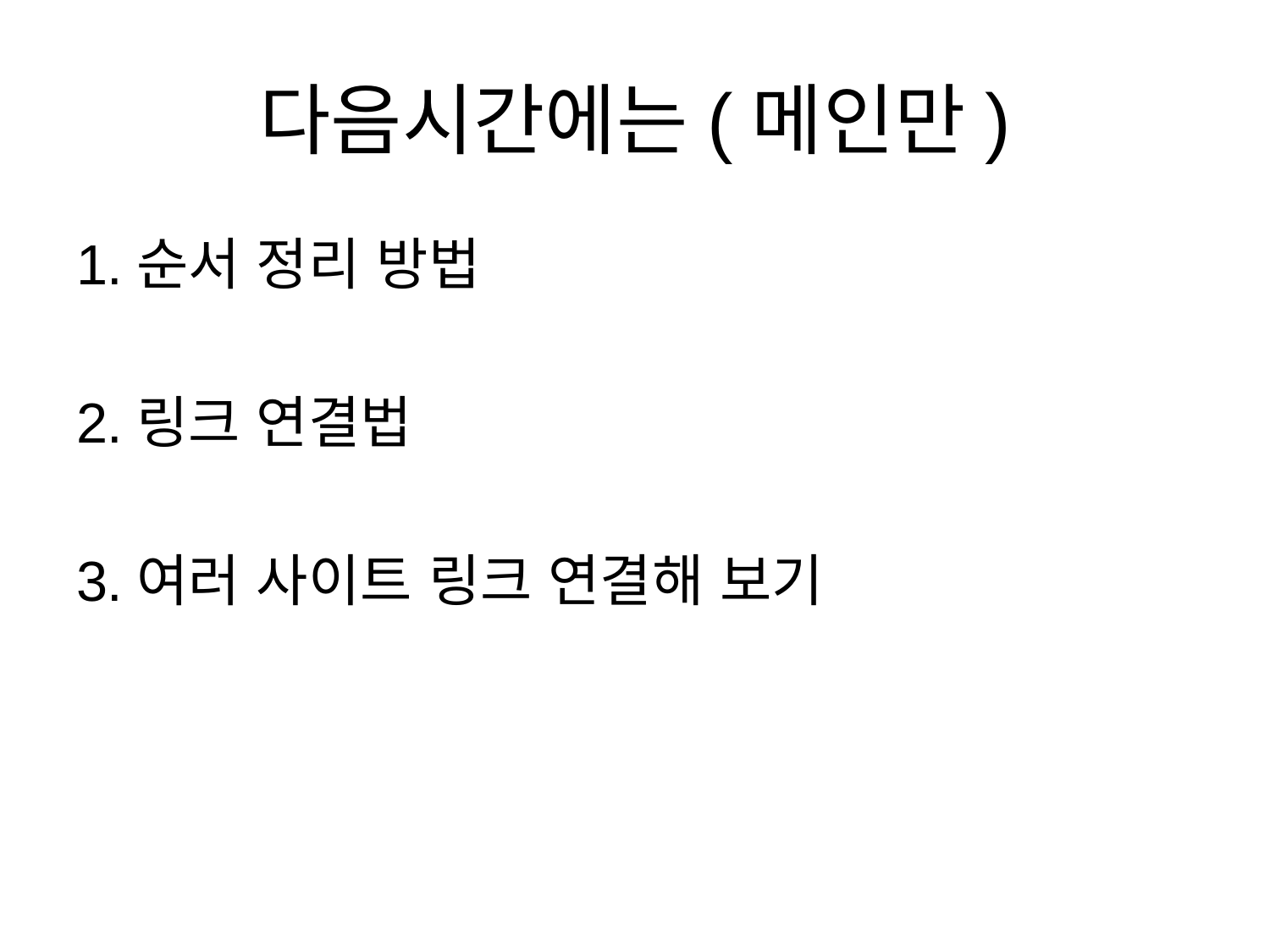

# 다음시간에는(메인만)
1.순서 정리 방법

2.링크 연결법

3.여러 사이트 링크 연결해 보기